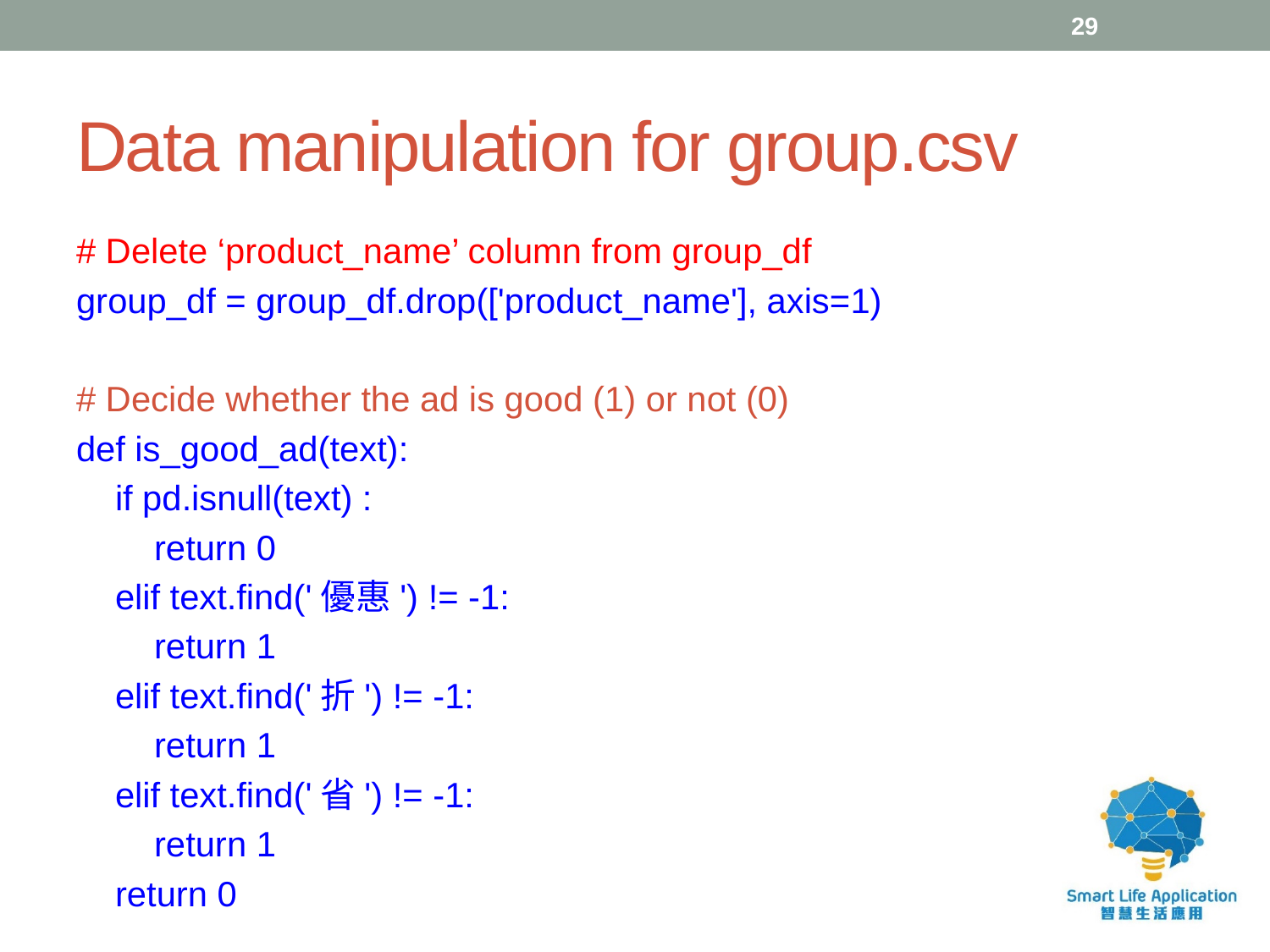

29
# Data manipulation for group.csv
# Delete ‘product_name’ column from group_df
group_df = group_df.drop(['product_name'], axis=1)

# Decide whether the ad is good (1) or not (0)
def is_good_ad(text):
    if pd.isnull(text) :
        return 0
    elif text.find('優惠') != -1:
        return 1
    elif text.find('折') != -1:
        return 1
    elif text.find('省') != -1:
        return 1
    return 0